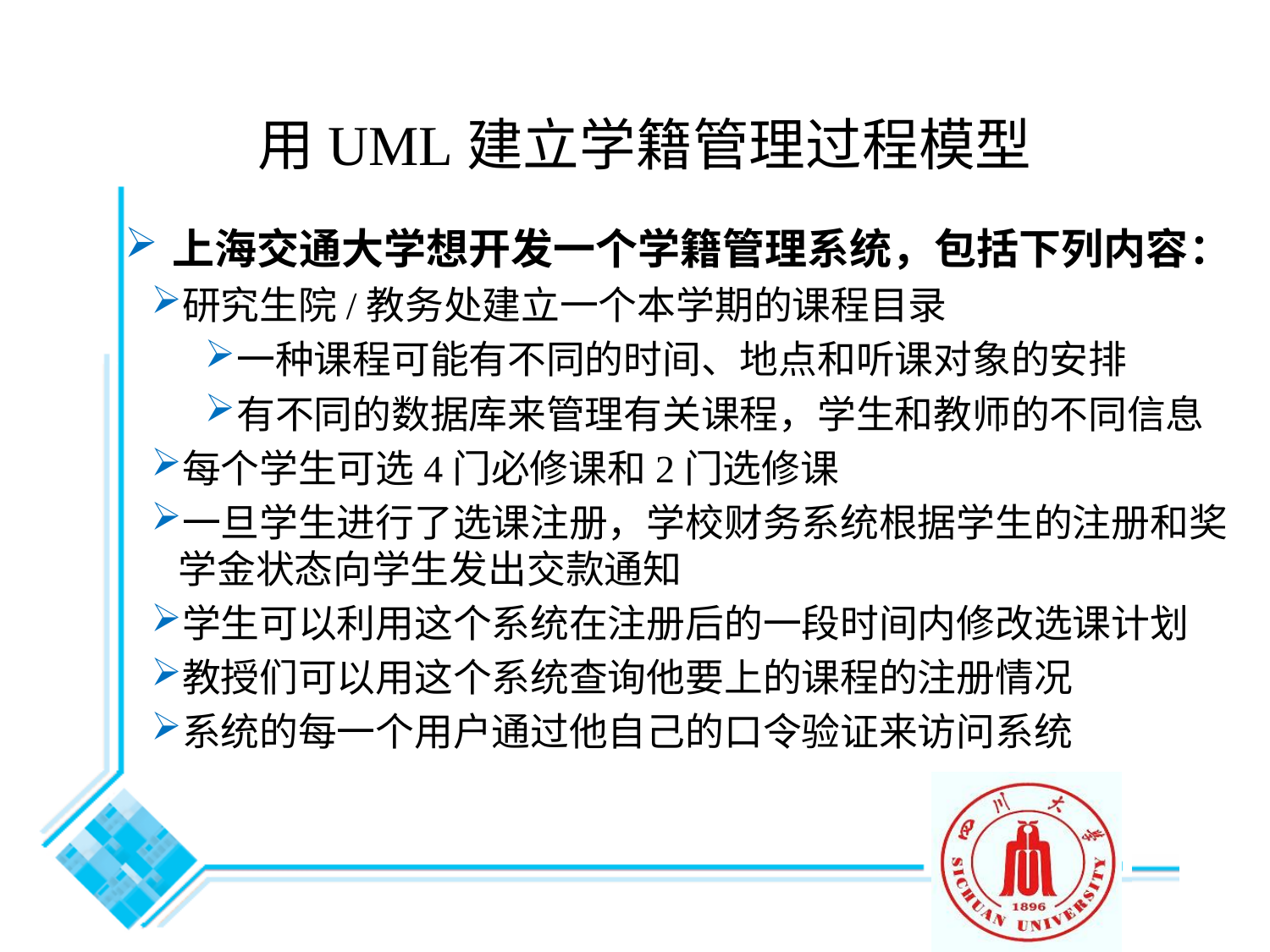

# 用UML建立学籍管理过程模型
上海交通大学想开发一个学籍管理系统，包括下列内容：
研究生院/教务处建立一个本学期的课程目录
一种课程可能有不同的时间、地点和听课对象的安排
有不同的数据库来管理有关课程，学生和教师的不同信息
每个学生可选4门必修课和2门选修课
一旦学生进行了选课注册，学校财务系统根据学生的注册和奖学金状态向学生发出交款通知
学生可以利用这个系统在注册后的一段时间内修改选课计划
教授们可以用这个系统查询他要上的课程的注册情况
系统的每一个用户通过他自己的口令验证来访问系统